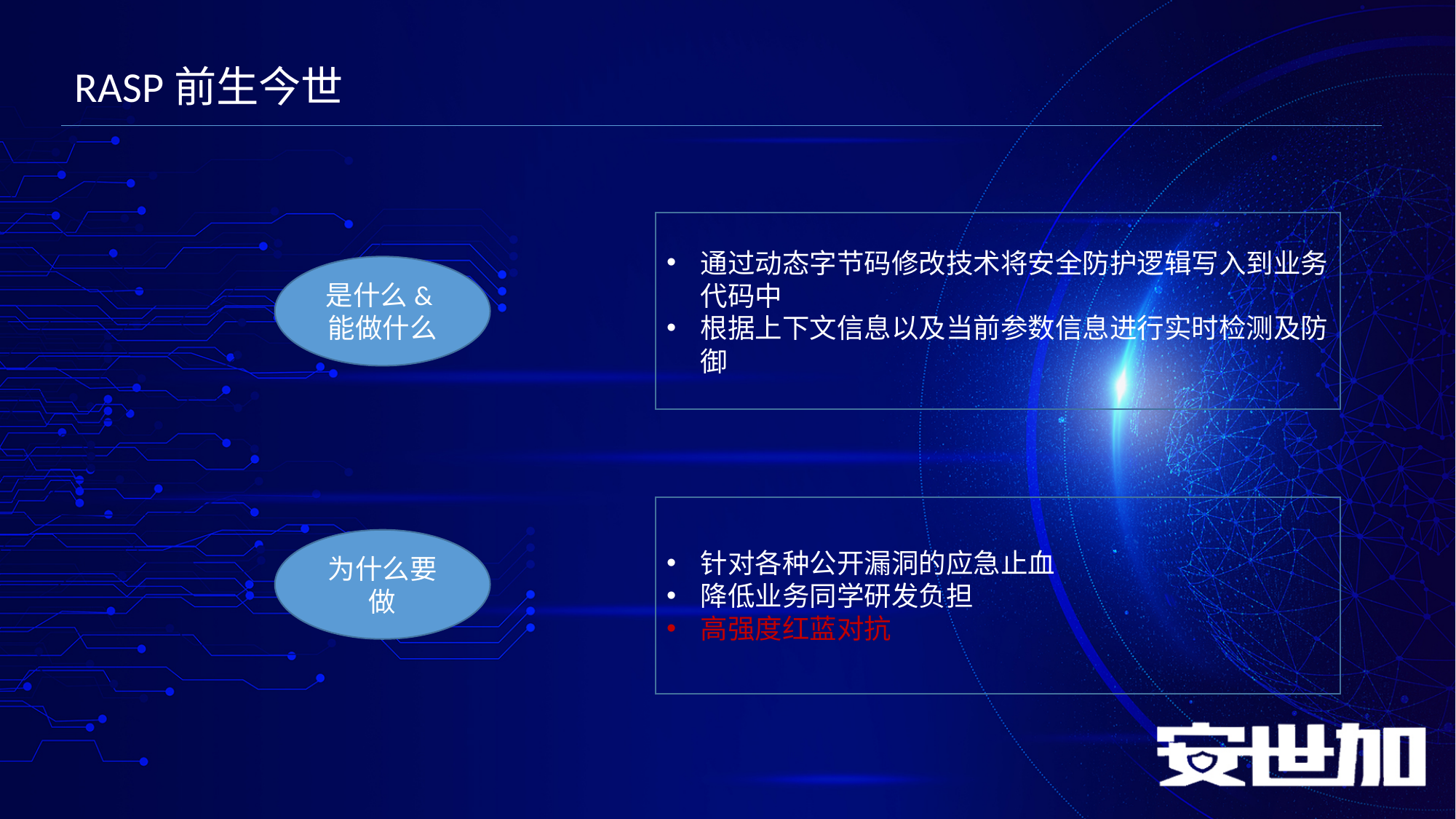

E6636BC20180234D78A0072836F0BB30E2B9B20219E46BF0A6D98C31B1592B21FB44B238C16D7B0A22092F08C84627EBC20921DA41D05BA11BBFC26B7D0E24DC24FC29AD4C2776E744B82FC763524E579646E27E729715E3F80C9193F0205C58D8962992FE3
RASP前生今世
通过动态字节码修改技术将安全防护逻辑写入到业务代码中
根据上下文信息以及当前参数信息进行实时检测及防御
是什么&能做什么
针对各种公开漏洞的应急止血
降低业务同学研发负担
高强度红蓝对抗
为什么要做